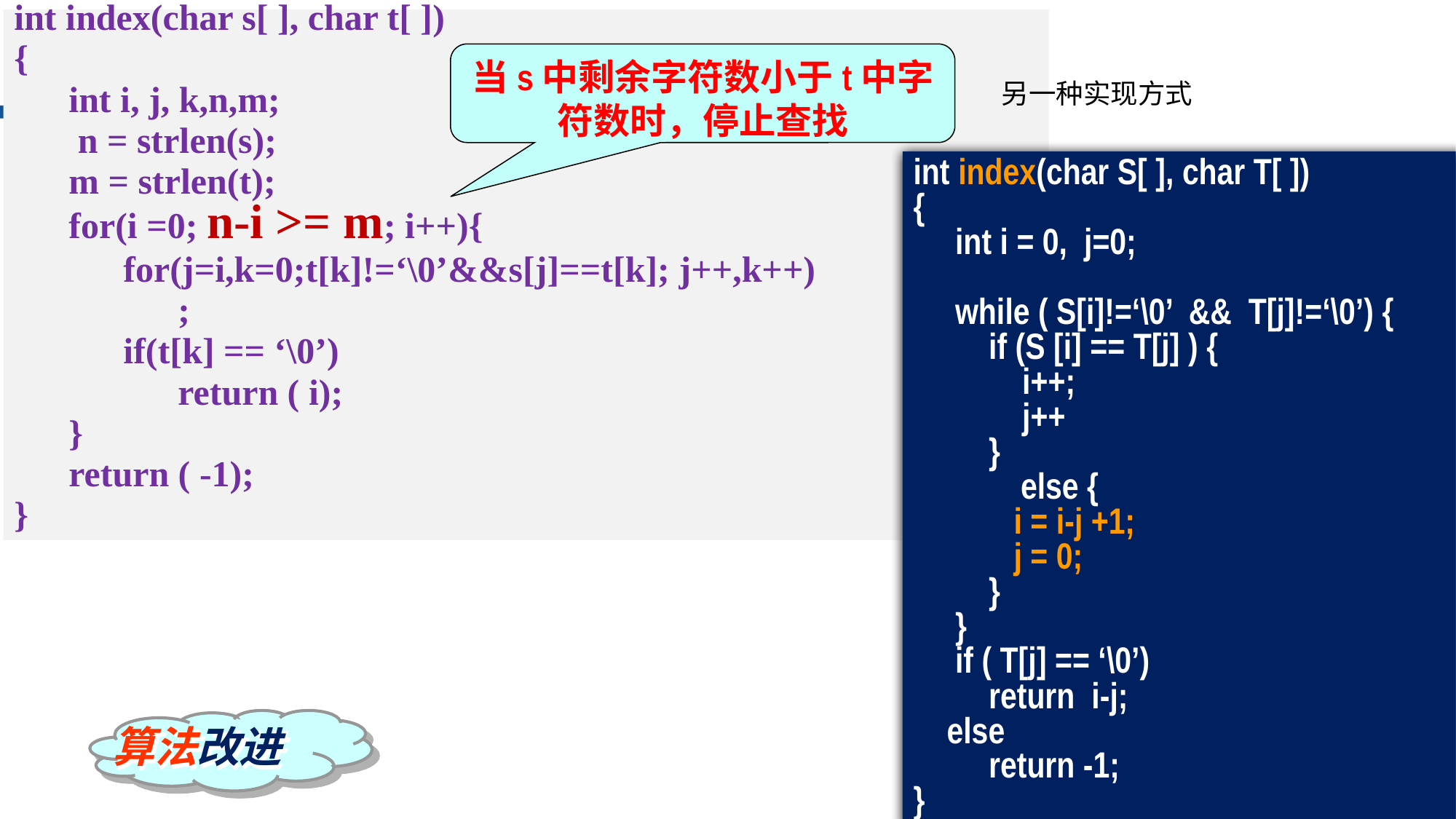

int index(char s[ ], char t[ ])
{
int i, j, k,n,m;
 n = strlen(s);
m = strlen(t);
for(i =0; n-i >= m; i++){
for(j=i,k=0;t[k]!=‘\0’&&s[j]==t[k]; j++,k++)
;
if(t[k] == ‘\0’)
return ( i);
}
return ( -1);
}
当s中剩余字符数小于t中字符数时，停止查找
另一种实现方式
int index(char S[ ], char T[ ])
{
     int i = 0,  j=0;

     while ( S[i]!=‘\0’  &&  T[j]!=‘\0’) {
         if (S [i] == T[j] ) {
             i++;
             j++
         }
        else {
            i = i-j +1;
            j = 0;
         }
     }
     if ( T[j] == ‘\0’)
         return  i-j;
    else
         return -1;
}

算法改进
75